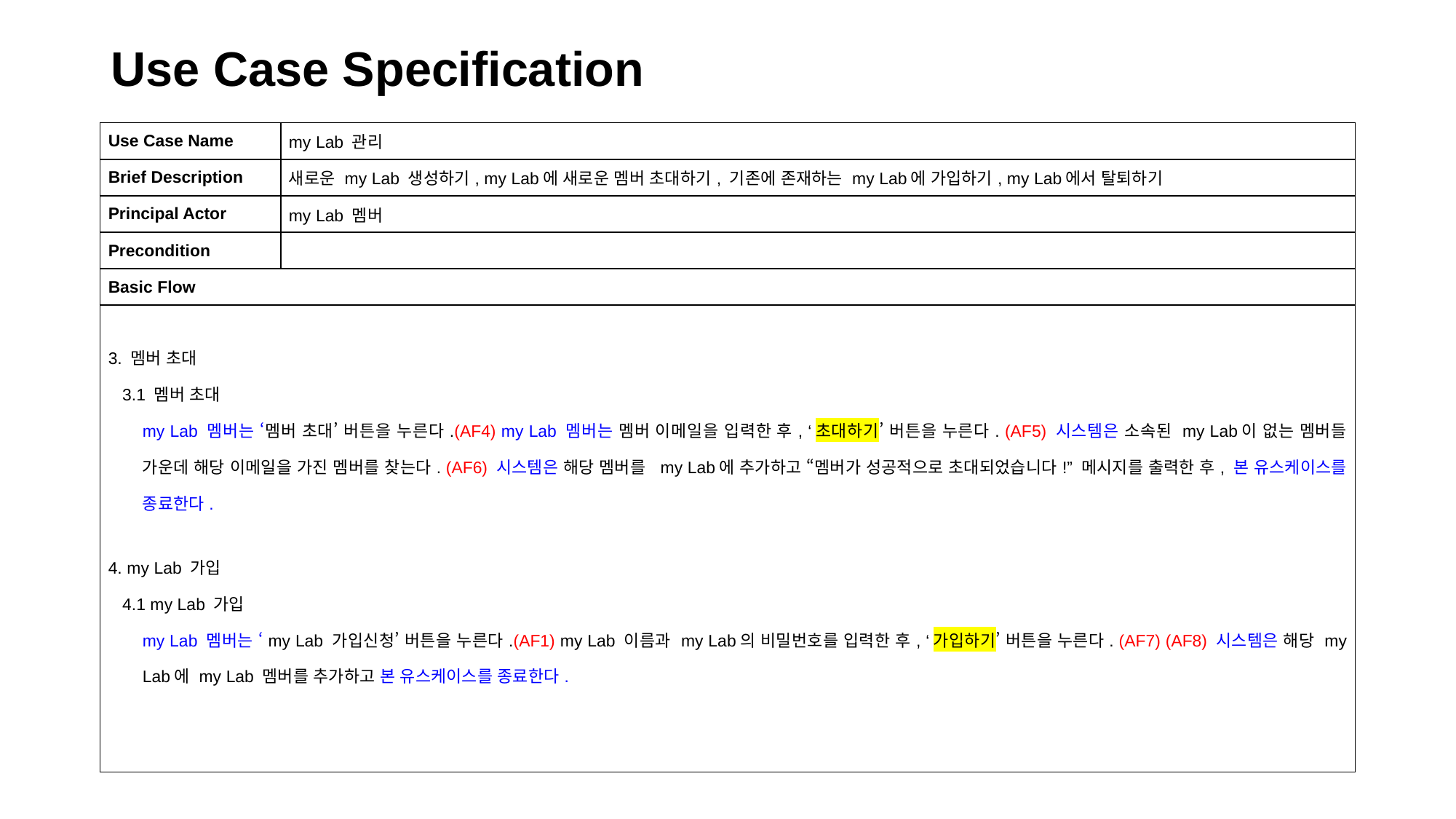

# Use Case Specification
| Use Case Name | my Lab 관리 |
| --- | --- |
| Brief Description | 새로운 my Lab 생성하기, my Lab에 새로운 멤버 초대하기, 기존에 존재하는 my Lab에 가입하기, my Lab에서 탈퇴하기 |
| Principal Actor | my Lab 멤버 |
| Precondition |  |
| Basic Flow |  |
| 3. 멤버 초대 3.1 멤버 초대 my Lab 멤버는 ‘멤버 초대’ 버튼을 누른다.(AF4) my Lab 멤버는 멤버 이메일을 입력한 후, ‘초대하기’ 버튼을 누른다. (AF5) 시스템은 소속된 my Lab이 없는 멤버들 가운데 해당 이메일을 가진 멤버를 찾는다. (AF6) 시스템은 해당 멤버를 my Lab에 추가하고 “멤버가 성공적으로 초대되었습니다!” 메시지를 출력한 후, 본 유스케이스를 종료한다. 4. my Lab 가입 4.1 my Lab 가입 my Lab 멤버는 ‘my Lab 가입신청’ 버튼을 누른다.(AF1) my Lab 이름과 my Lab의 비밀번호를 입력한 후, ‘가입하기’ 버튼을 누른다. (AF7) (AF8) 시스템은 해당 my Lab에 my Lab 멤버를 추가하고 본 유스케이스를 종료한다. |  |